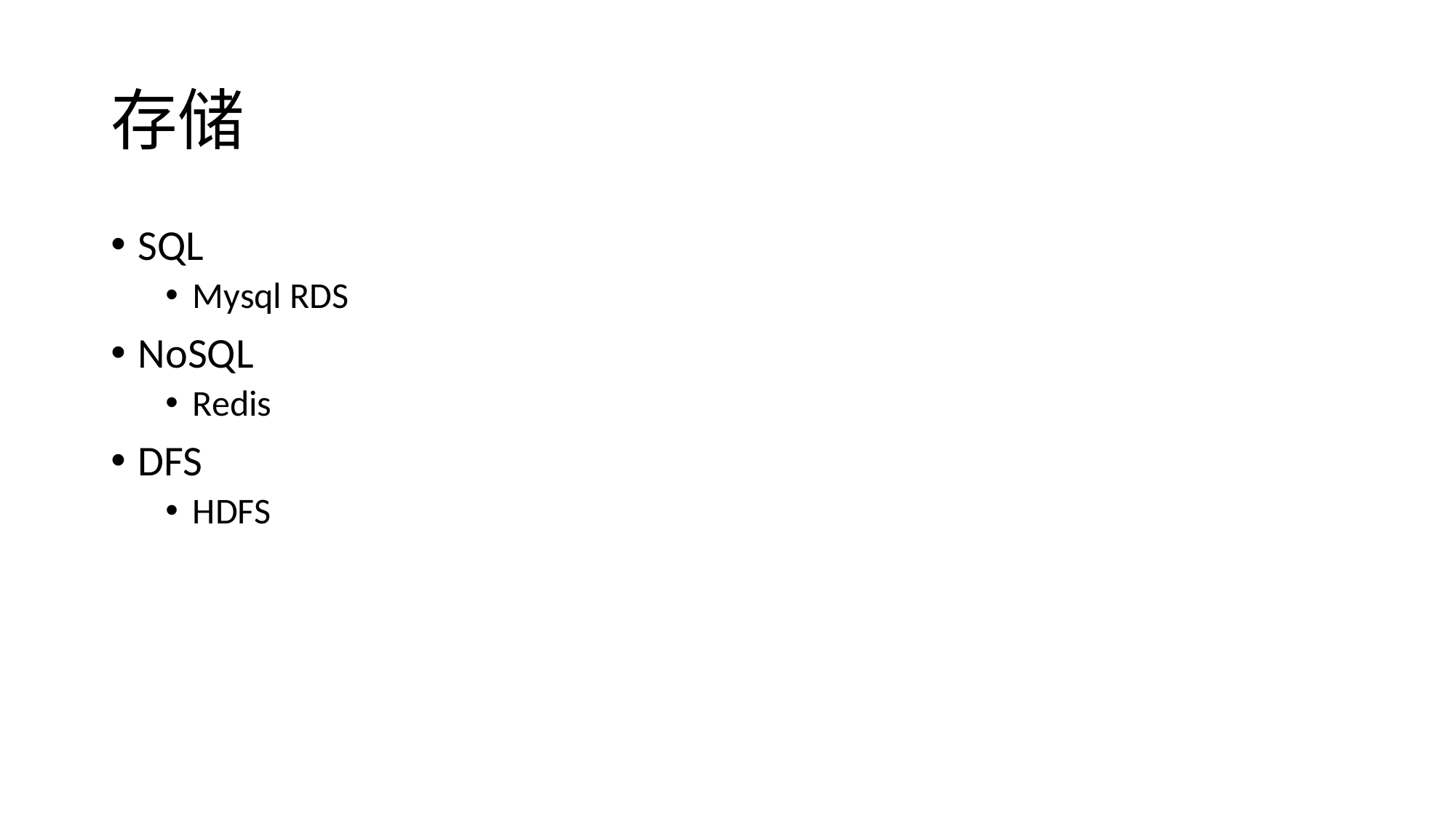

# 存储
SQL
Mysql RDS
NoSQL
Redis
DFS
HDFS